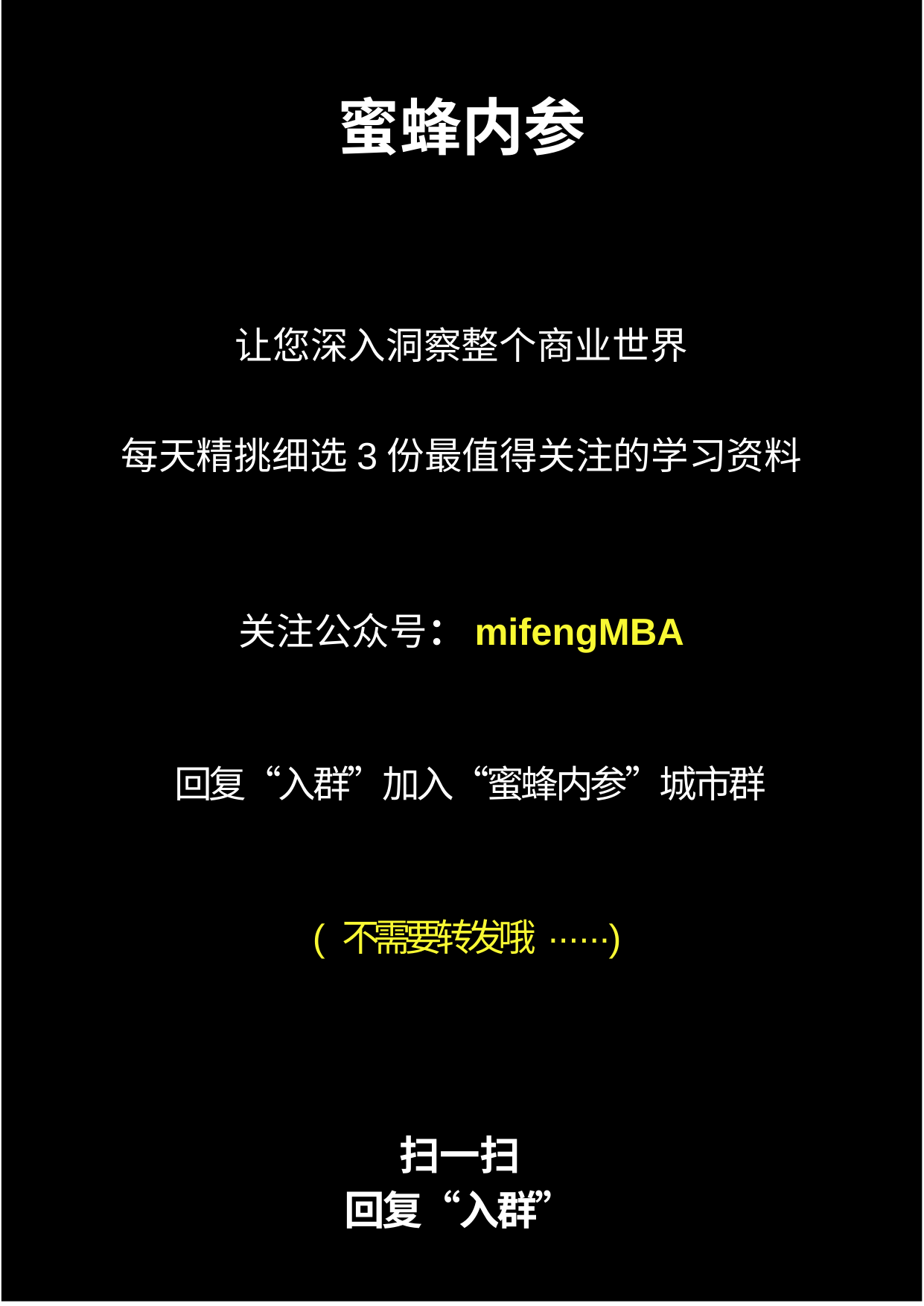

蜜蜂内参

让您深入洞察整个商业世界
每天精挑细选3份最值得关注的学习资料
关注公众号：mifengMBA
 回复“入群”加入“蜜蜂内参”城市群
 (   不  需  要  转  发  哦  ·  ·  ·  ·  ·  ·  )

扫一扫
回复“入群”